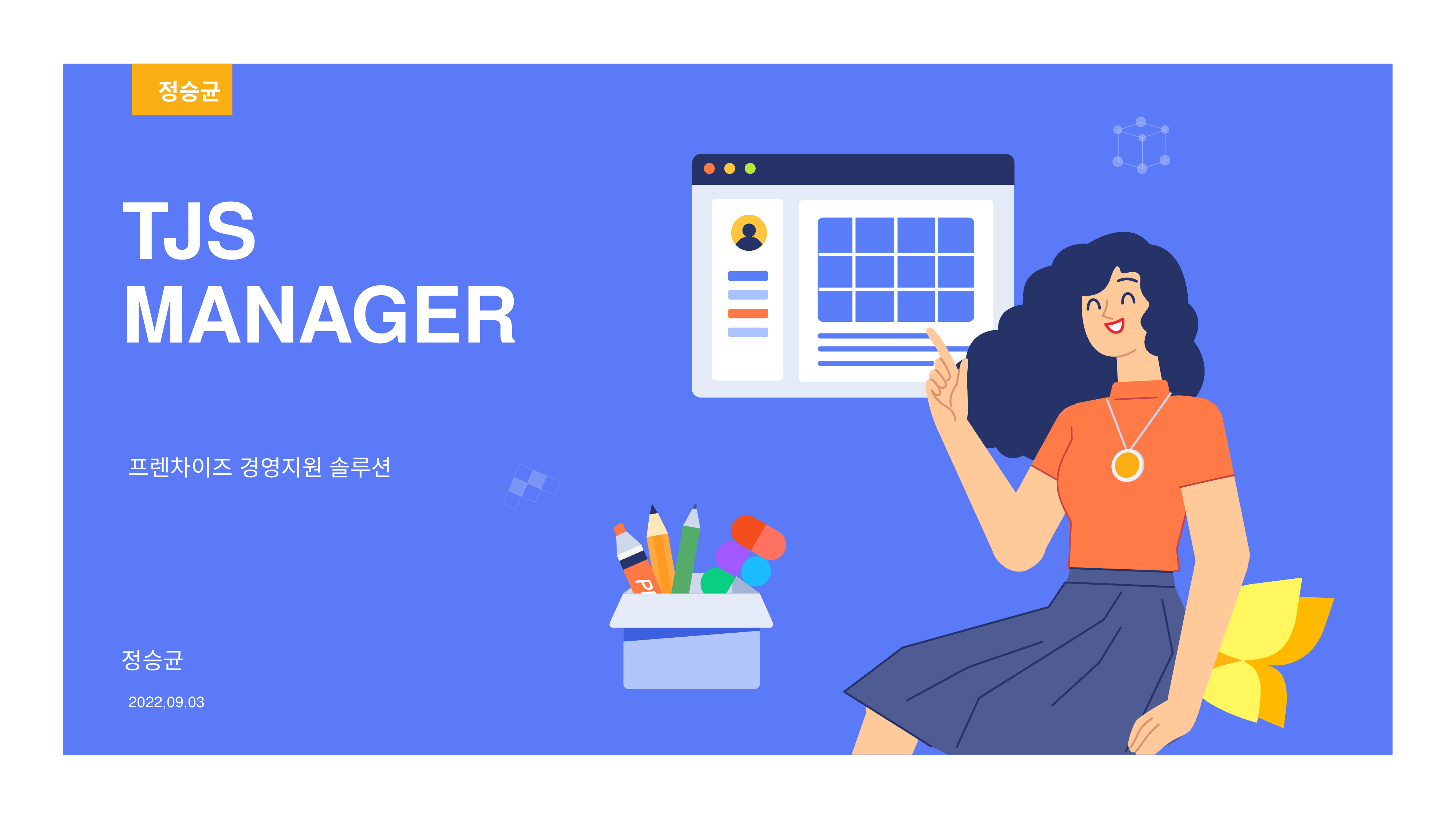

정승균

TJS MANAGER

프렌차이즈 경영지원 솔루션

정승균

2022,09,03